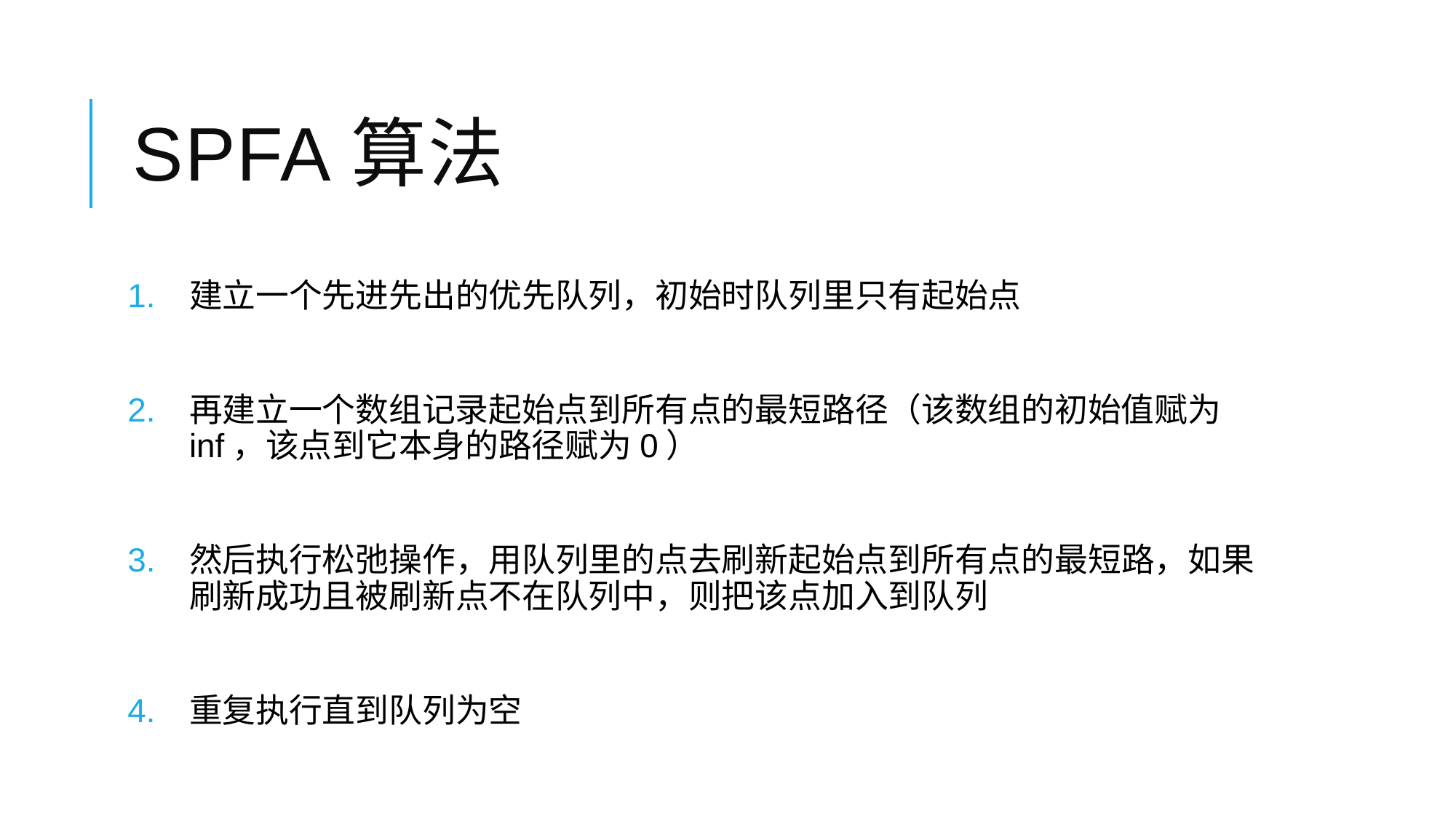

# SPFA算法
建立一个先进先出的优先队列，初始时队列里只有起始点

再建立一个数组记录起始点到所有点的最短路径（该数组的初始值赋为inf，该点到它本身的路径赋为0）

然后执行松弛操作，用队列里的点去刷新起始点到所有点的最短路，如果刷新成功且被刷新点不在队列中，则把该点加入到队列

重复执行直到队列为空